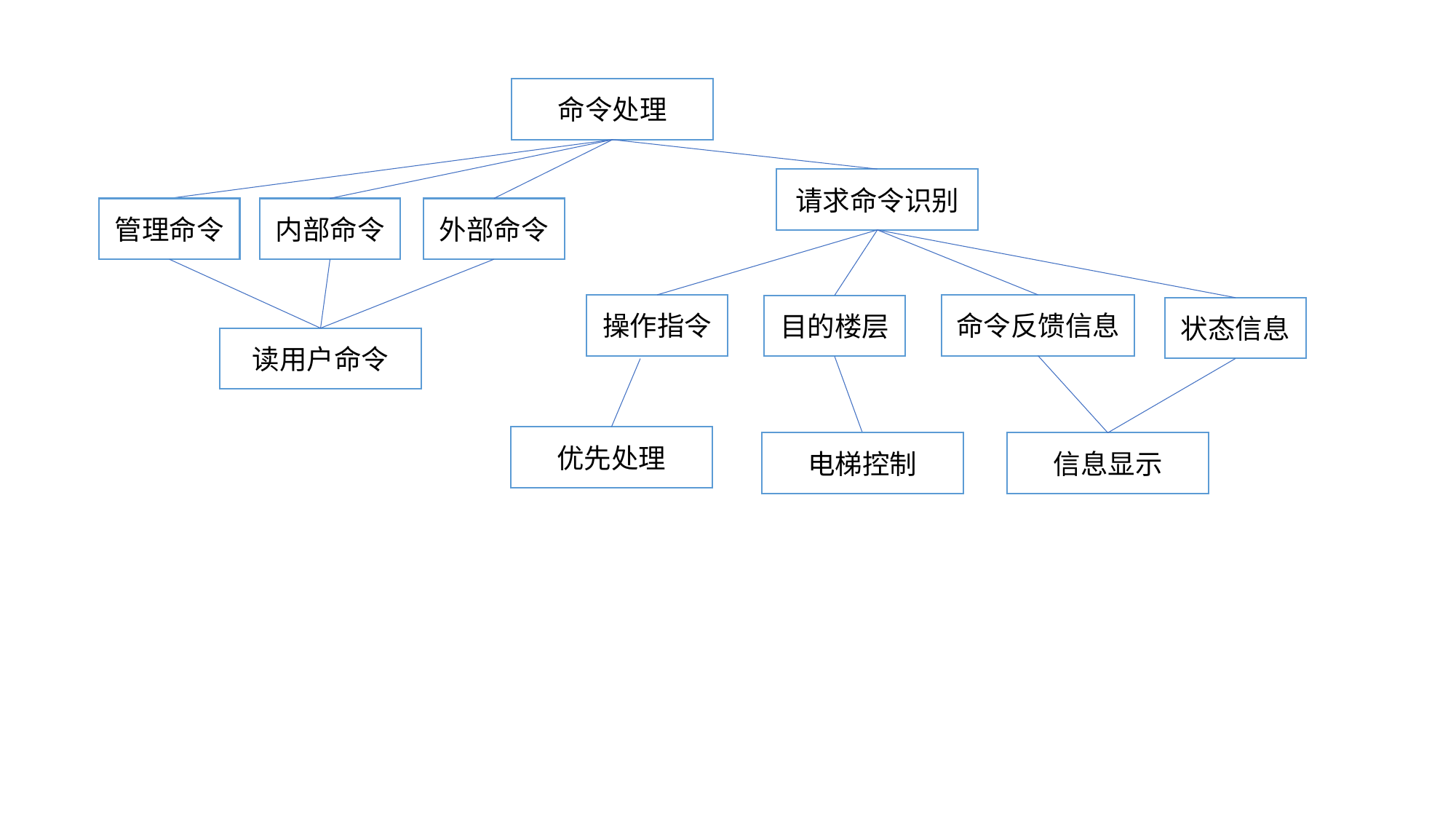

命令处理
请求命令识别
外部命令
内部命令
管理命令
操作指令
命令反馈信息
目的楼层
状态信息
读用户命令
优先处理
电梯控制
信息显示